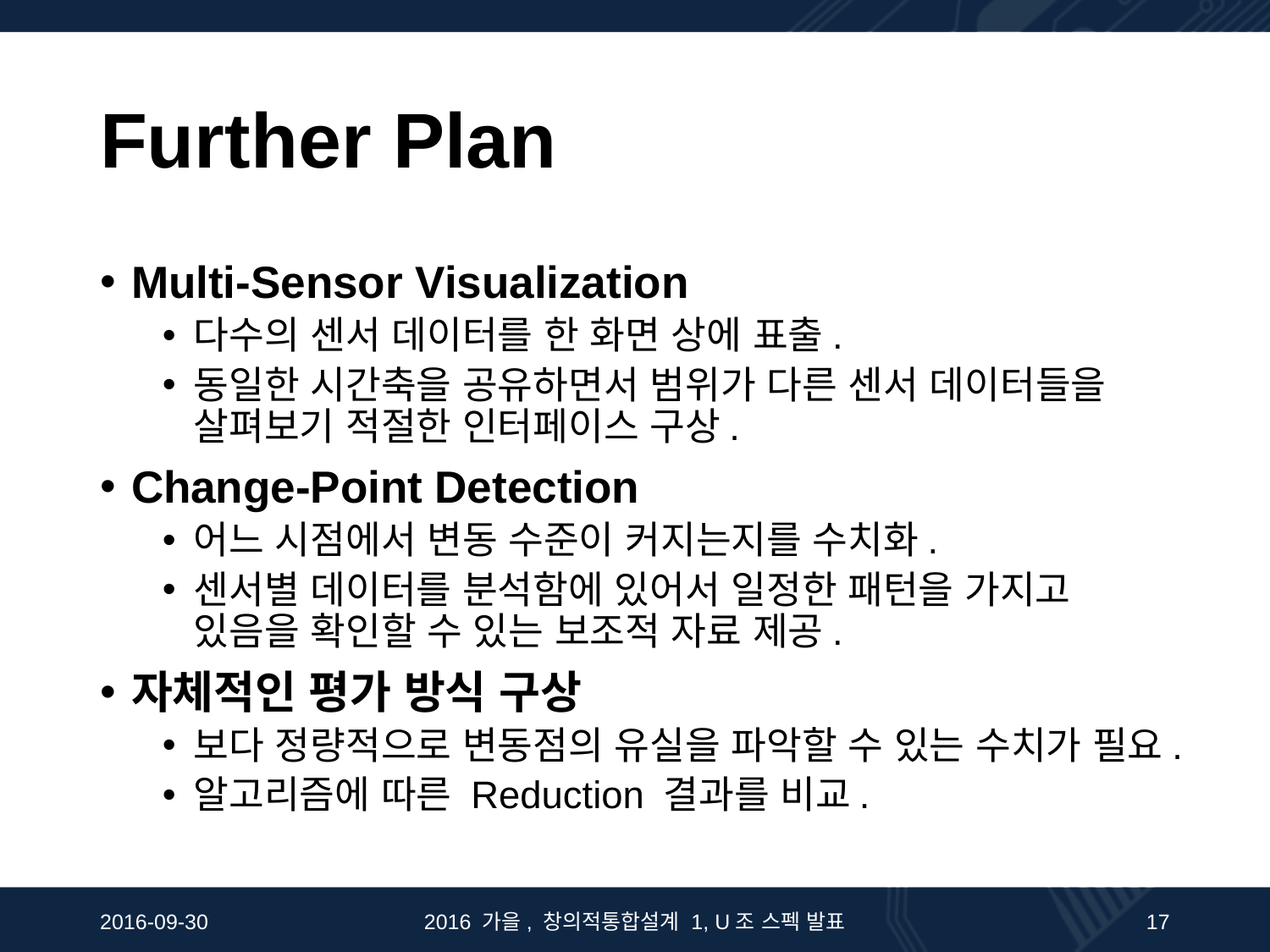

# Further Plan
Multi-Sensor Visualization
다수의 센서 데이터를 한 화면 상에 표출.
동일한 시간축을 공유하면서 범위가 다른 센서 데이터들을 살펴보기 적절한 인터페이스 구상.
Change-Point Detection
어느 시점에서 변동 수준이 커지는지를 수치화.
센서별 데이터를 분석함에 있어서 일정한 패턴을 가지고 있음을 확인할 수 있는 보조적 자료 제공.
자체적인 평가 방식 구상
보다 정량적으로 변동점의 유실을 파악할 수 있는 수치가 필요.
알고리즘에 따른 Reduction 결과를 비교.
2016-09-30
2016 가을, 창의적통합설계 1, U조 스펙 발표
17